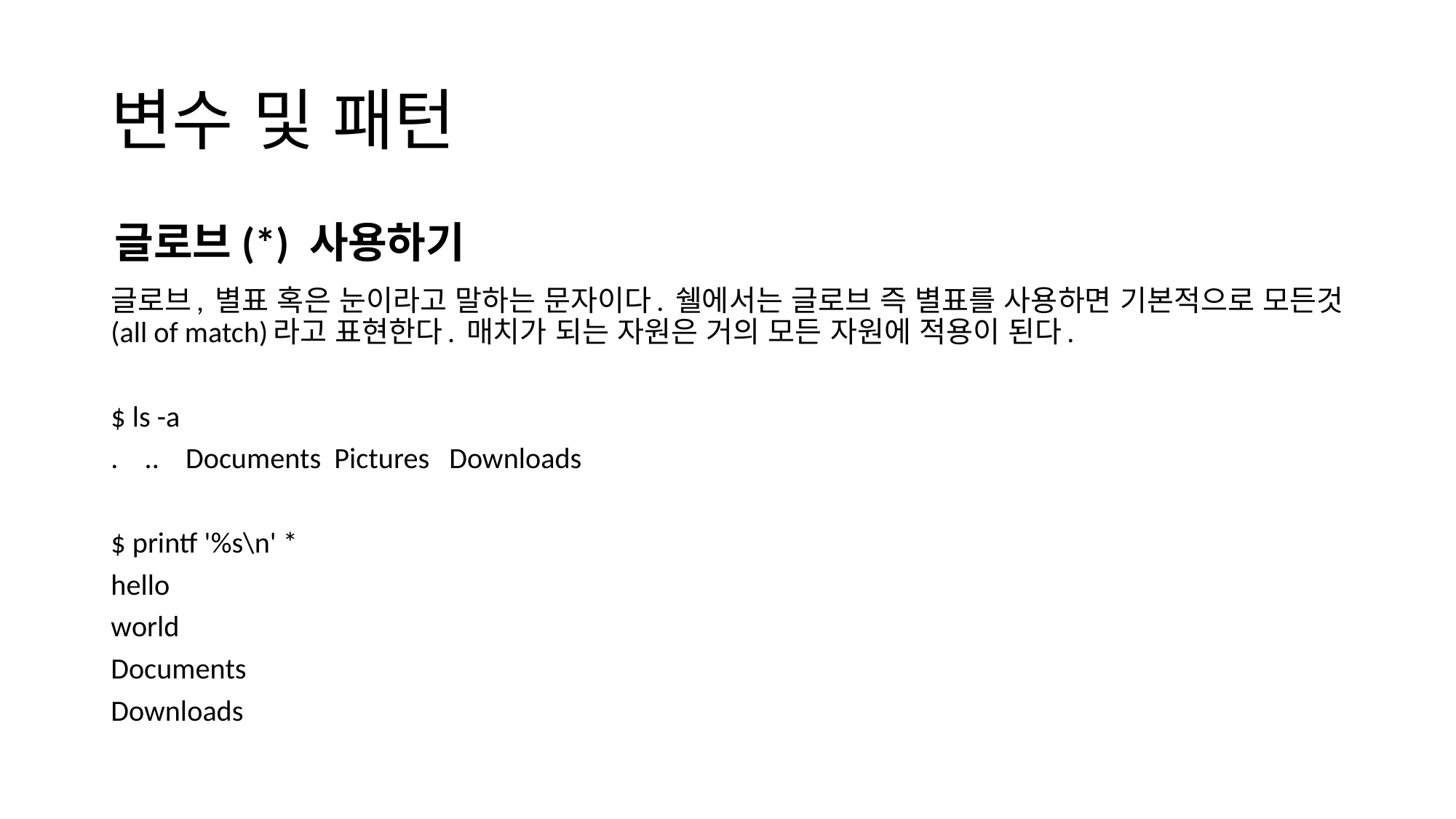

# 변수 및 패턴
글로브(*) 사용하기
글로브, 별표 혹은 눈이라고 말하는 문자이다. 쉘에서는 글로브 즉 별표를 사용하면 기본적으로 모든것(all of match)라고 표현한다. 매치가 되는 자원은 거의 모든 자원에 적용이 된다.

$ ls -a
.    ..    Documents  Pictures   Downloads

$ printf '%s\n' *
hello
world
Documents
Downloads